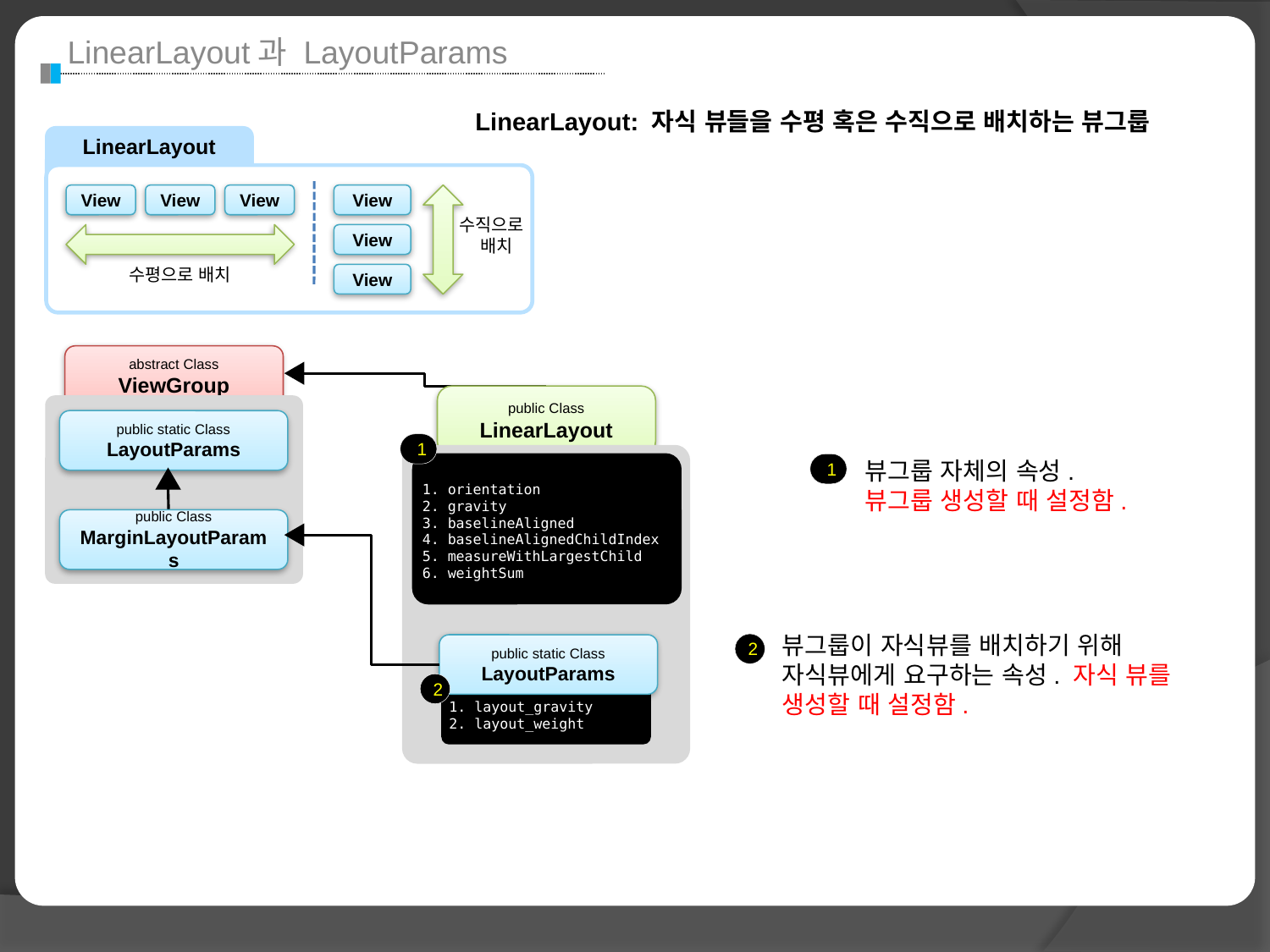

LinearLayout과 LayoutParams

LinearLayout: 자식 뷰들을 수평 혹은 수직으로 배치하는 뷰그룹
LinearLayout

View
View
View
View

수직으로
 배치

수평으로 배치
View
View
abstract Class
ViewGroup

public static Class
LayoutParams

public Class
MarginLayoutParams

public Class
LinearLayout

1. orientation
2. gravity
3. baselineAligned
4. baselineAlignedChildIndex
5. measureWithLargestChild
6. weightSum

1
뷰그룹 자체의 속성. 뷰그룹 생성할 때 설정함.
1

public static Class
LayoutParams

1. layout_gravity
2. layout_weight
뷰그룹이 자식뷰를 배치하기 위해
자식뷰에게 요구하는 속성. 자식 뷰를 생성할 때 설정함.
2
2